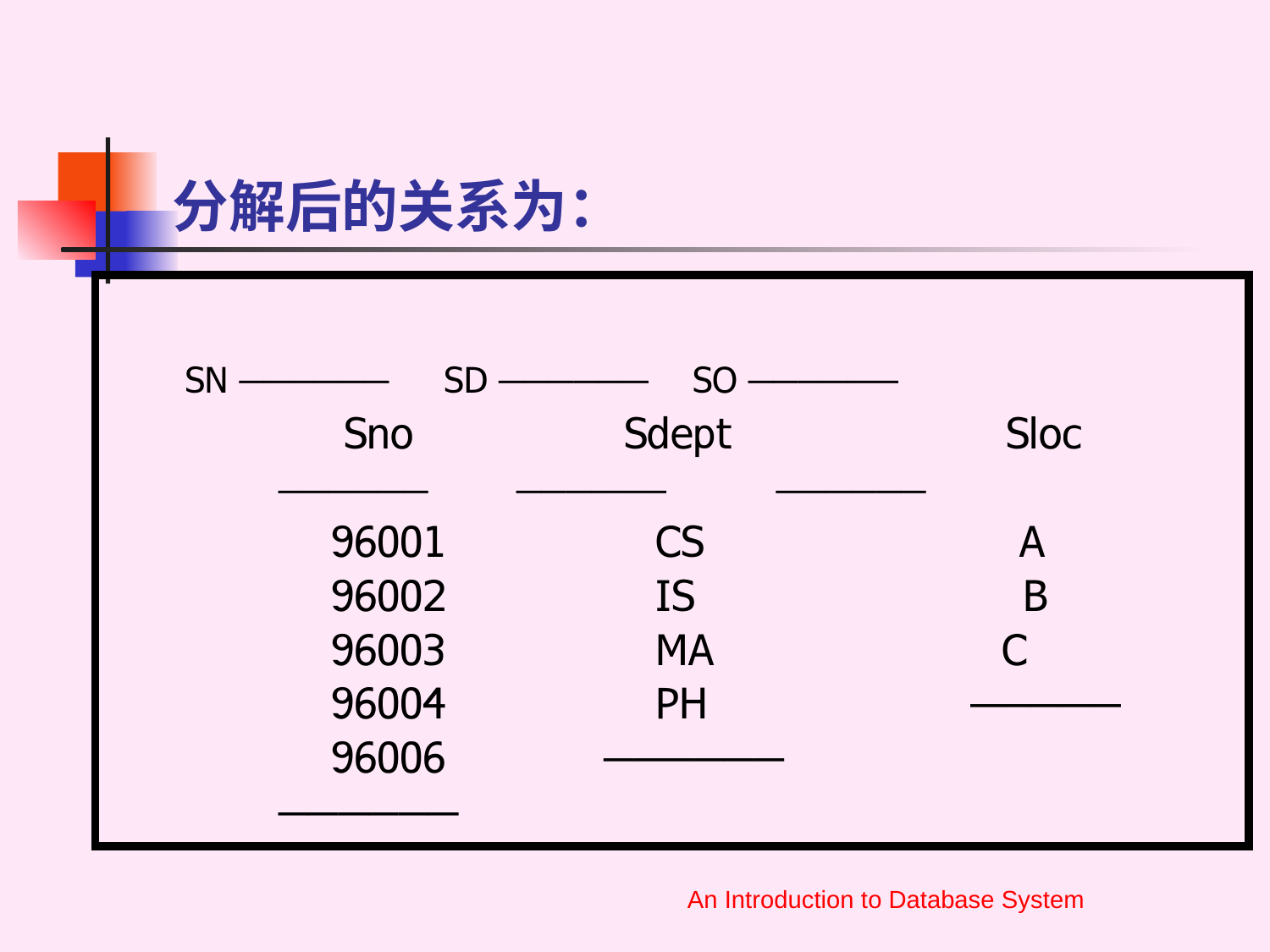

# 分解后的关系为：

     SN ──────     SD ──────    SO ──────
                  Sno                Sdept                     Sloc
             ──────        ──────          ──────
                 96001                CS                        A
                 96002                IS                         B
                 96003                MA                      C
                 96004                PH                    ─────
                 96006            ──────
             ──────
An Introduction to Database System